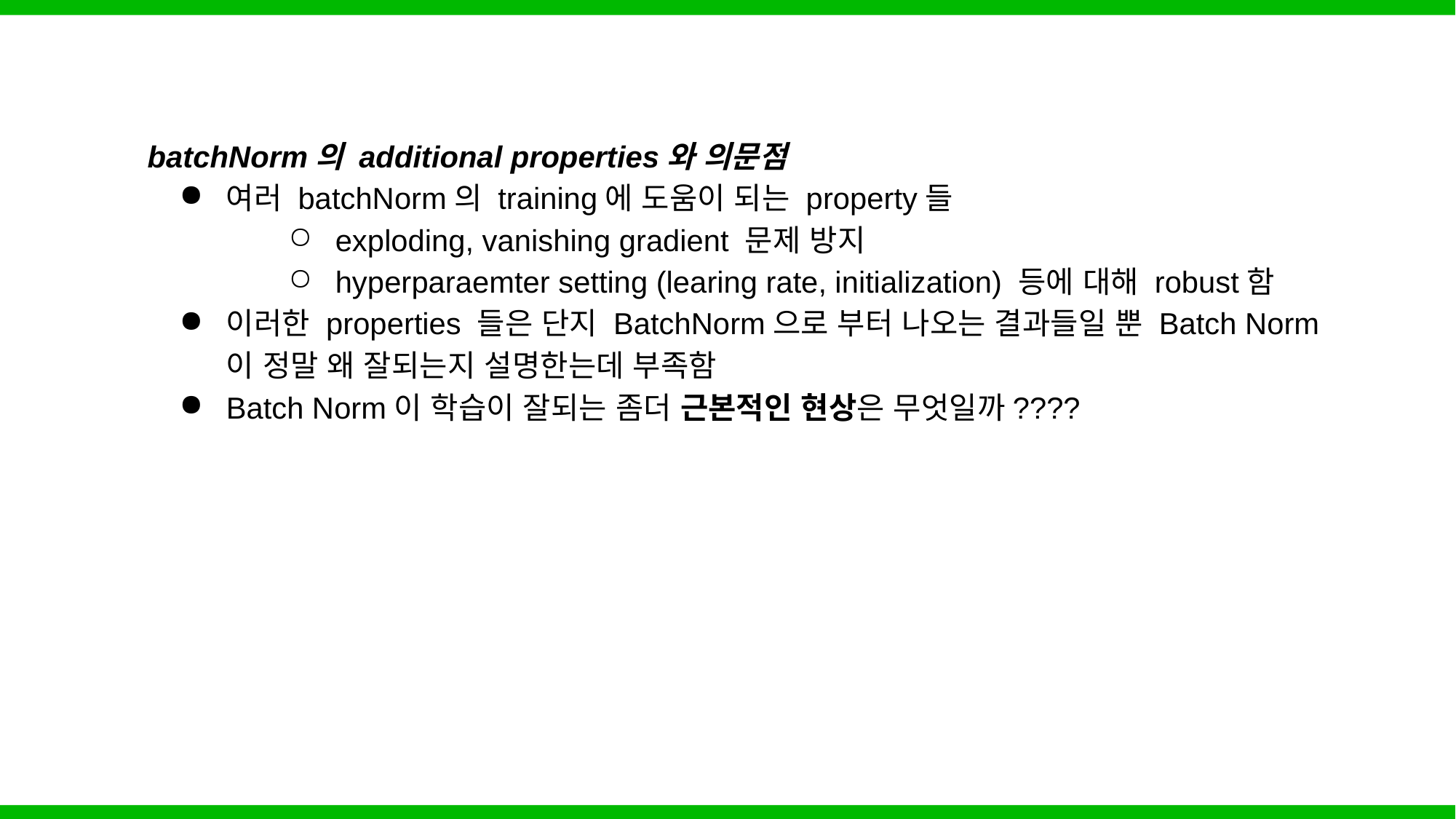

batchNorm의 additional properties와 의문점
여러 batchNorm의 training에 도움이 되는 property들
exploding, vanishing gradient 문제 방지
hyperparaemter setting (learing rate, initialization) 등에 대해 robust함
이러한 properties 들은 단지 BatchNorm으로 부터 나오는 결과들일 뿐 Batch Norm이 정말 왜 잘되는지 설명한는데 부족함
Batch Norm이 학습이 잘되는 좀더 근본적인 현상은 무엇일까????